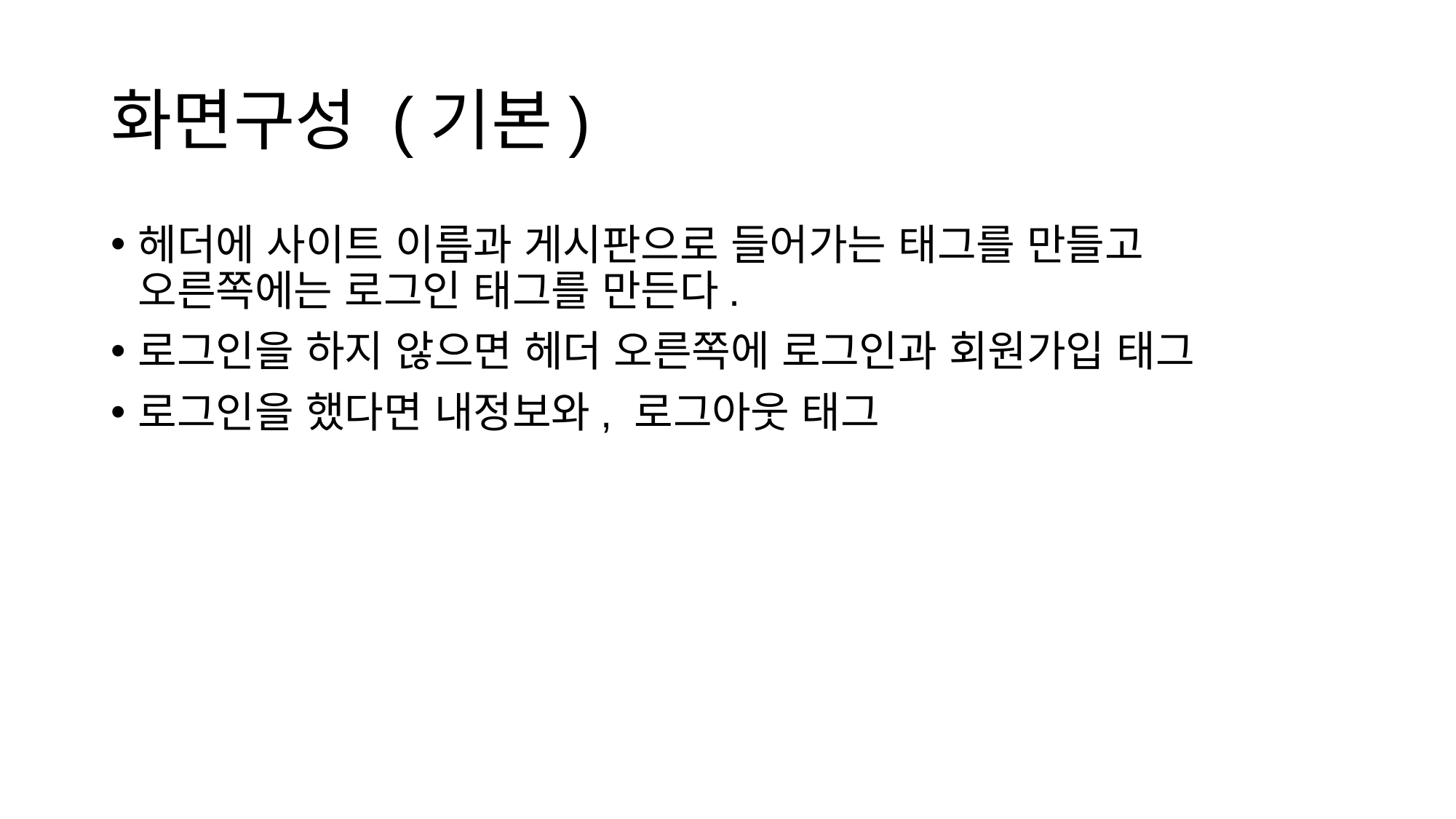

# 화면구성 (기본)
헤더에 사이트 이름과 게시판으로 들어가는 태그를 만들고 오른쪽에는 로그인 태그를 만든다.
로그인을 하지 않으면 헤더 오른쪽에 로그인과 회원가입 태그
로그인을 했다면 내정보와, 로그아웃 태그